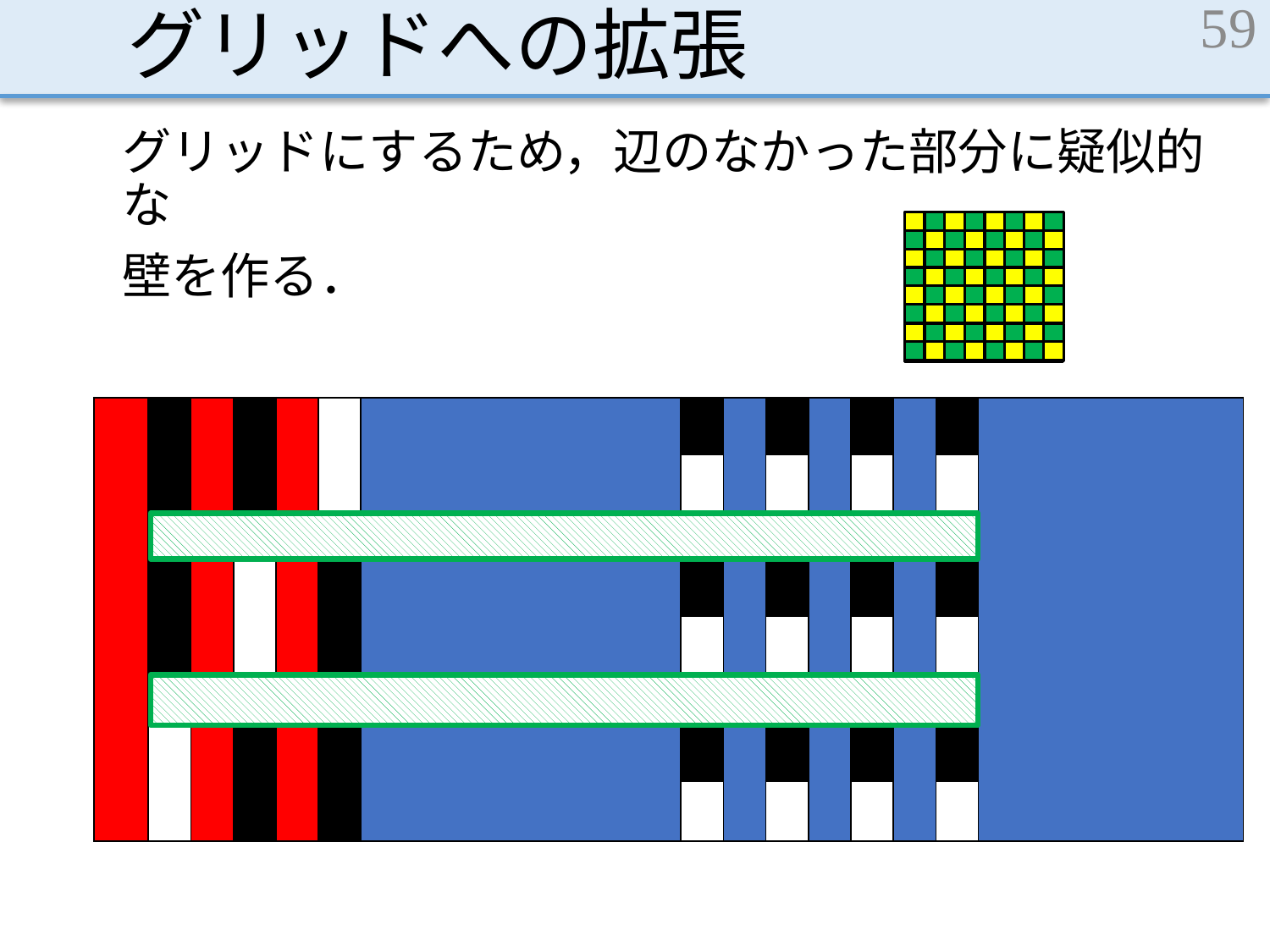

# グリッドへの拡張
59
グリッドにするため，辺のなかった部分に疑似的な
壁を作る．

|  |  |  |  |  |  |  |  |  |  |  |  |  |  |  |
| --- | --- | --- | --- | --- | --- | --- | --- | --- | --- | --- | --- | --- | --- | --- |
|  |  |  |  |  |  |  |  |  |  |  |  |  |  |  |
|  |  |  |  |  |  |  |  |  |  |  |  |  |  |  |
|  |  |  |  |  |  |  |  |  |  |  |  |  |  |  |
|  |  |  |  |  |  |  |  |  |  |  |  |  |  |  |
|  |  |  |  |  |  |  |  |  |  |  |  |  |  |  |
|  |  |  |  |  |  |  |  |  |  |  |  |  |  |  |
|  |  |  |  |  |  |  |  |  |  |  |  |  |  |  |